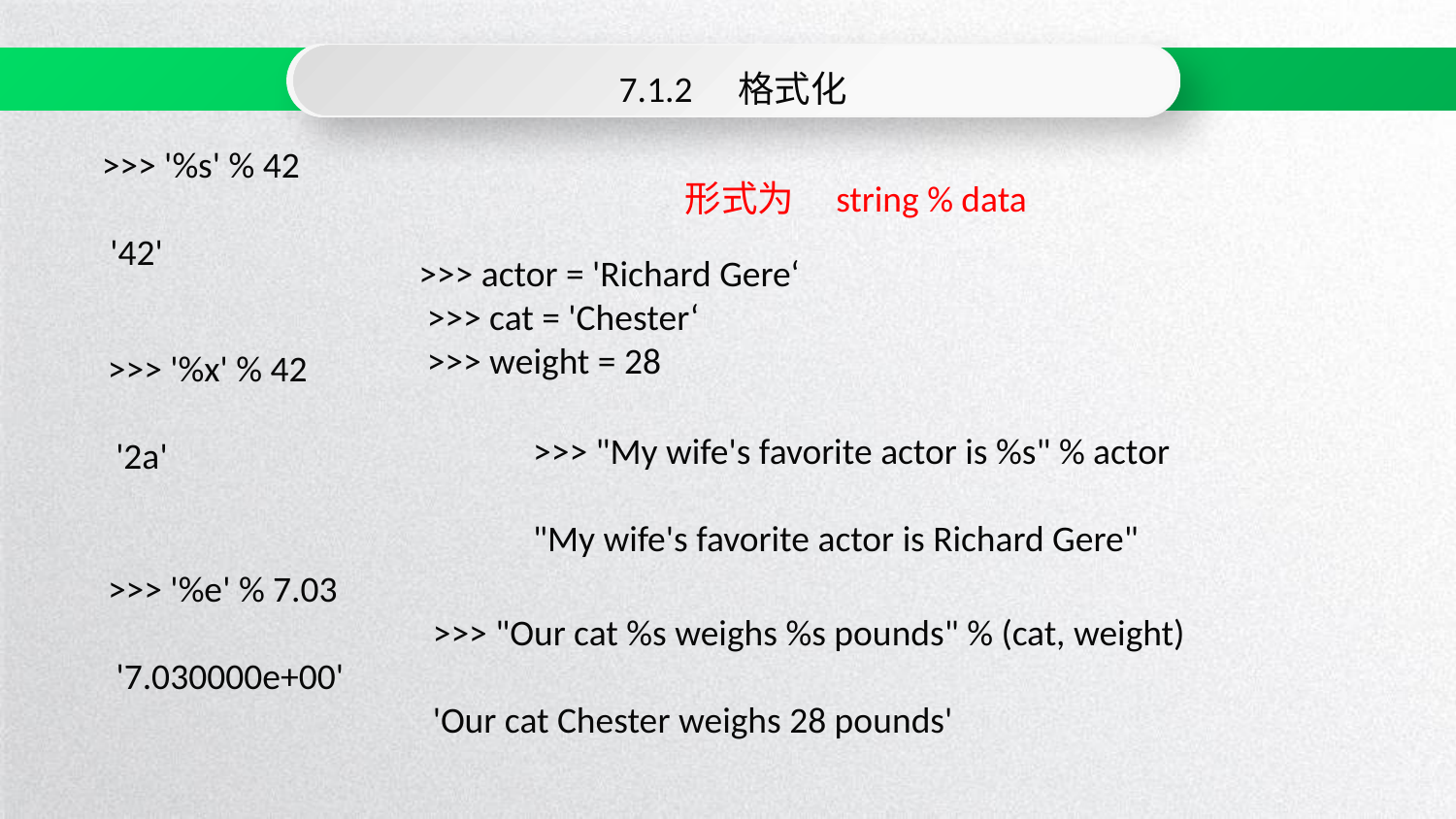

7.1.2　格式化
>>> '%s' % 42

 '42'
形式为    string % data
>>> actor = 'Richard Gere‘
 >>> cat = 'Chester‘
 >>> weight = 28

>>> '%x' % 42

 '2a'
>>> "My wife's favorite actor is %s" % actor

"My wife's favorite actor is Richard Gere"
>>> '%e' % 7.03

 '7.030000e+00'
>>> "Our cat %s weighs %s pounds" % (cat, weight)

'Our cat Chester weighs 28 pounds'